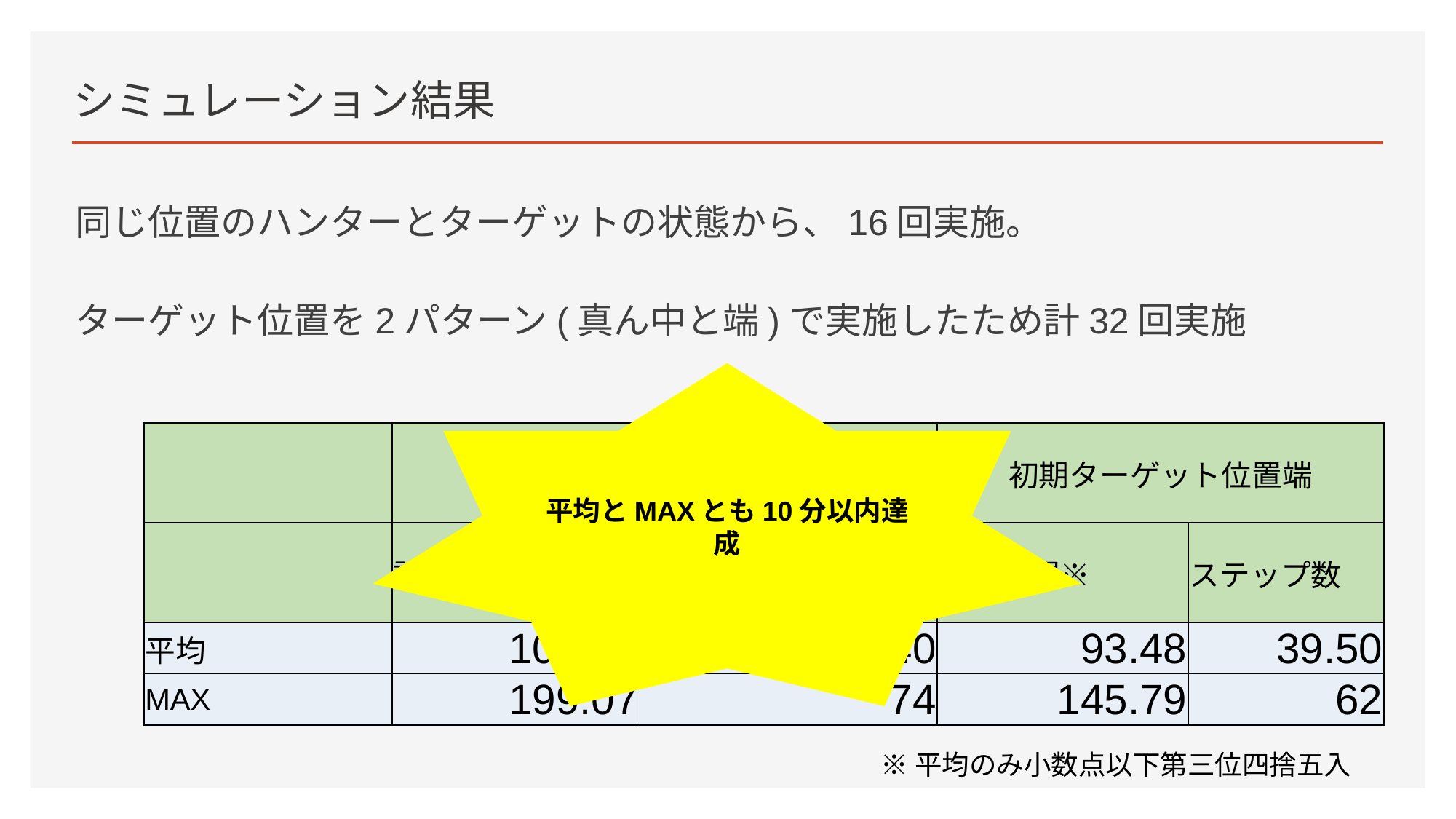

# シミュレーション結果
同じ位置のハンターとターゲットの状態から、16回実施。
ターゲット位置を2パターン(真ん中と端)で実施したため計32回実施

平均とMAXとも10分以内達成
|  | 初期ターゲット位置センター |  | 初期ターゲット位置端 |  |
| --- | --- | --- | --- | --- |
|  | 計測時間※ | ステップ数 | 計測時間※ | ステップ数 |
| 平均 | 103.83 | 40 | 93.48 | 39.50 |
| MAX | 199.07 | 74 | 145.79 | 62 |
※平均のみ小数点以下第三位四捨五入